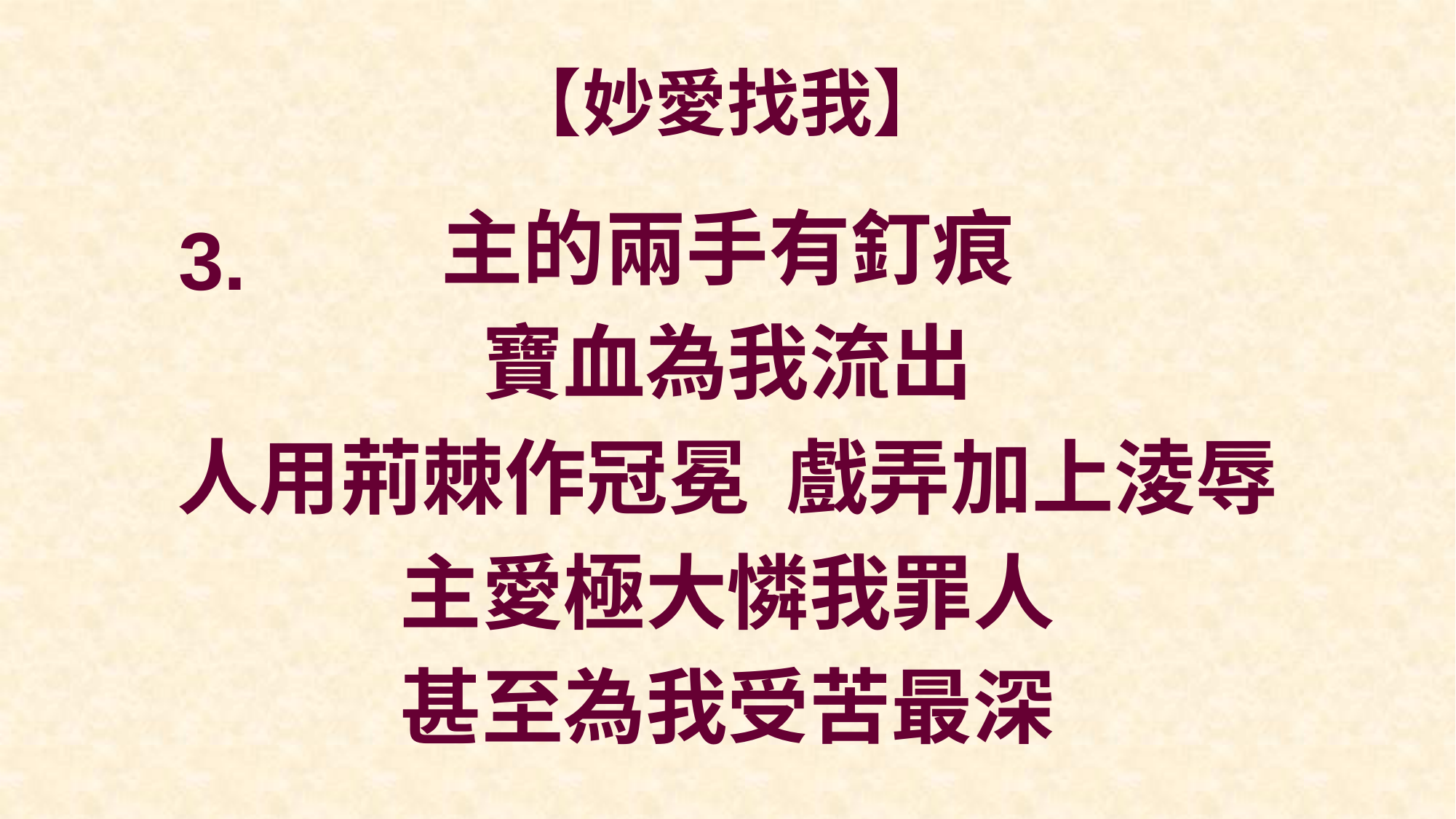

# 【妙愛找我】
主的兩手有釘痕
寶血為我流出
人用荊棘作冠冕  戲弄加上淩辱
主愛極大憐我罪人
甚至為我受苦最深
3.